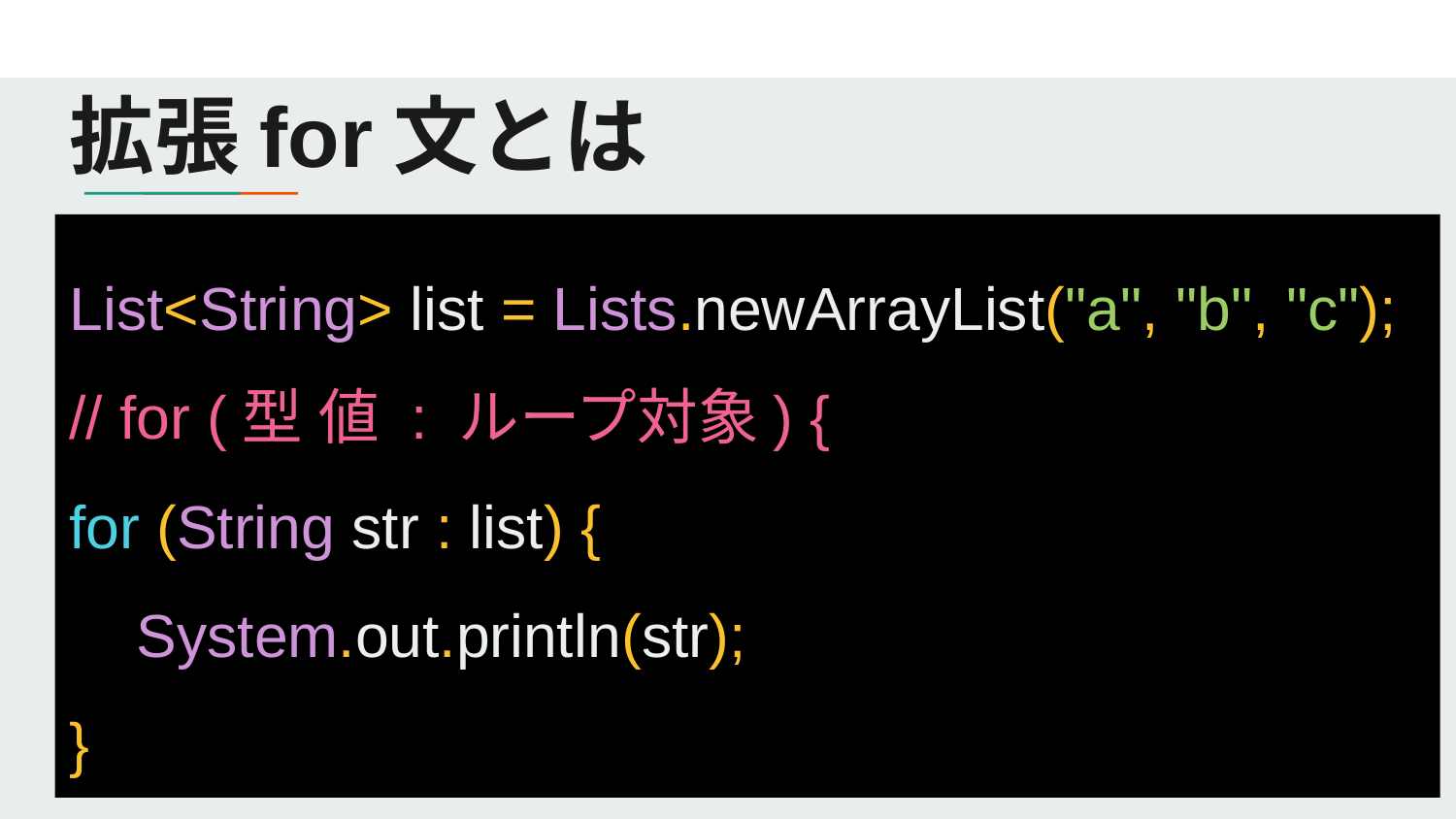

# 拡張for文とは
List<String> list = Lists.newArrayList("a", "b", "c");
// for (型 値 : ループ対象) {
for (String str : list) {
    System.out.println(str);
}